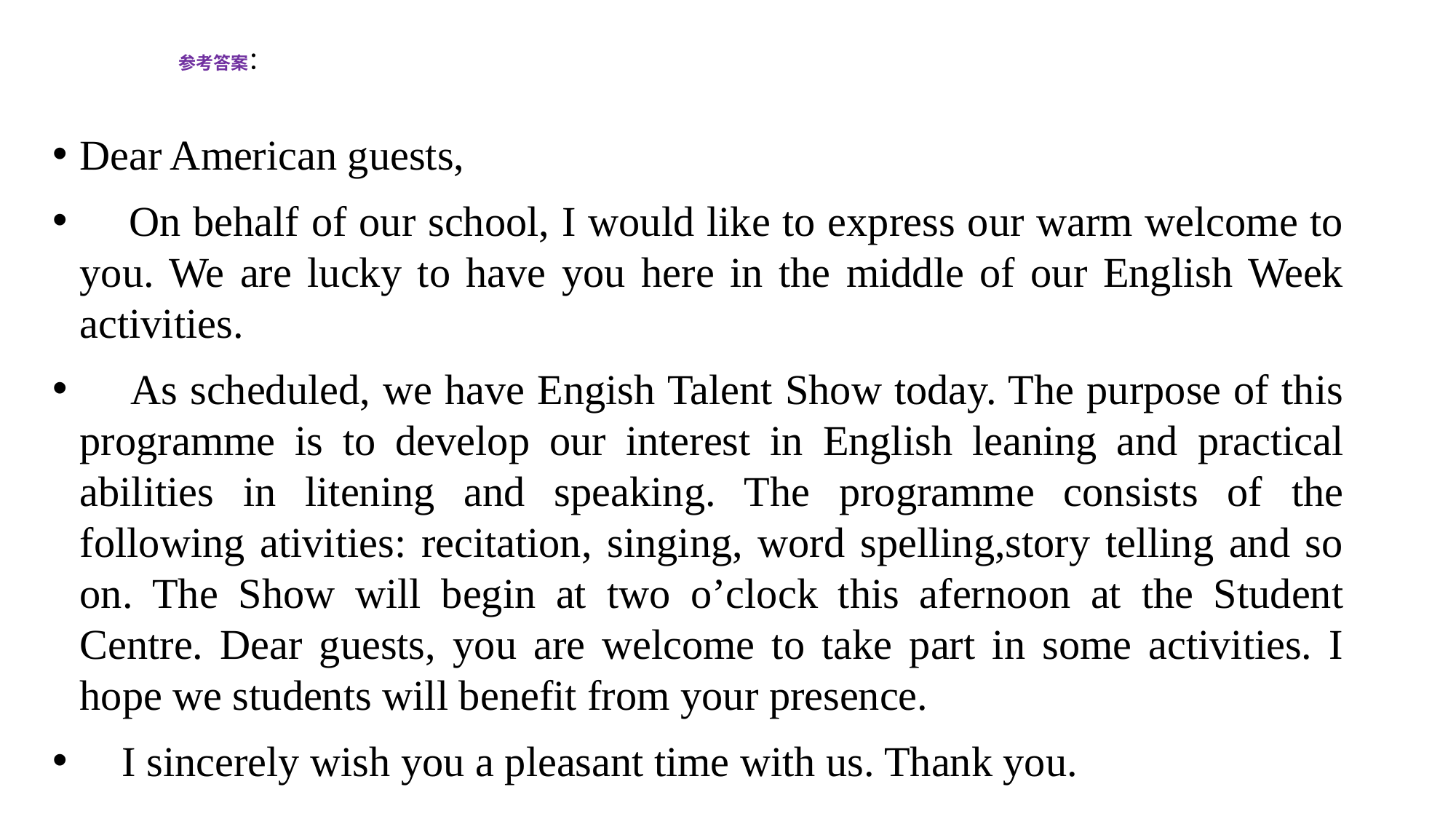

# 参考答案：
Dear American guests,
    On behalf of our school, I would like to express our warm welcome to you. We are lucky to have you here in the middle of our English Week activities.
    As scheduled, we have Engish Talent Show today. The purpose of this programme is to develop our interest in English leaning and practical abilities in litening and speaking. The programme consists of the following ativities: recitation, singing, word spelling,story telling and so on. The Show will begin at two o’clock this afernoon at the Student Centre. Dear guests, you are welcome to take part in some activities. I hope we students will benefit from your presence.
    I sincerely wish you a pleasant time with us. Thank you.
.